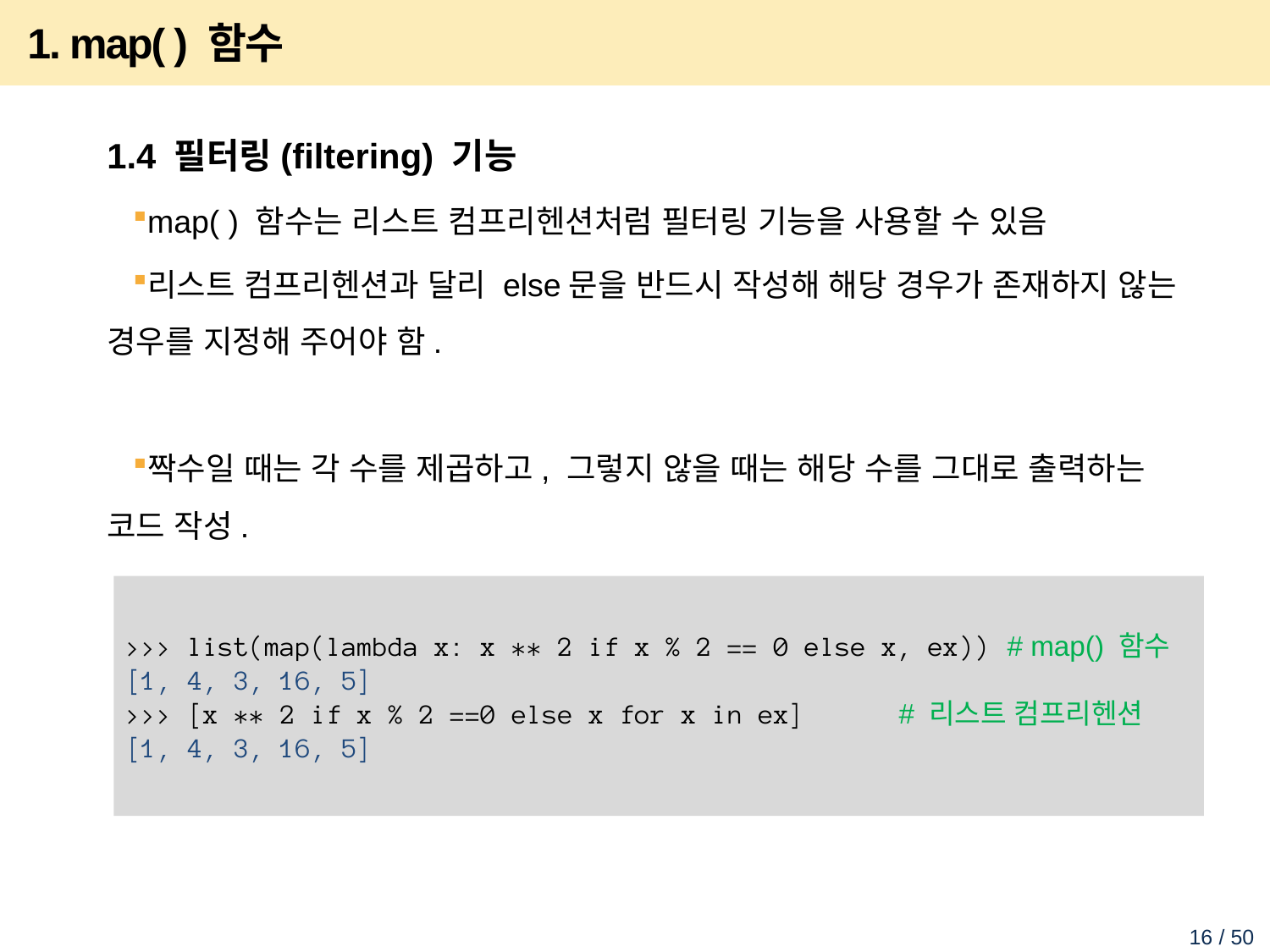

# 1. map( ) 함수
1.4 필터링(filtering) 기능
map( ) 함수는 리스트 컴프리헨션처럼 필터링 기능을 사용할 수 있음
리스트 컴프리헨션과 달리 else문을 반드시 작성해 해당 경우가 존재하지 않는 경우를 지정해 주어야 함.

짝수일 때는 각 수를 제곱하고, 그렇지 않을 때는 해당 수를 그대로 출력하는 코드 작성.

>>> list(map(lambda x: x ** 2 if x % 2 == 0 else x, ex)) # map() 함수
[1, 4, 3, 16, 5]
>>> [x ** 2 if x % 2 ==0 else x for x in ex]      # 리스트 컴프리헨션
[1, 4, 3, 16, 5]